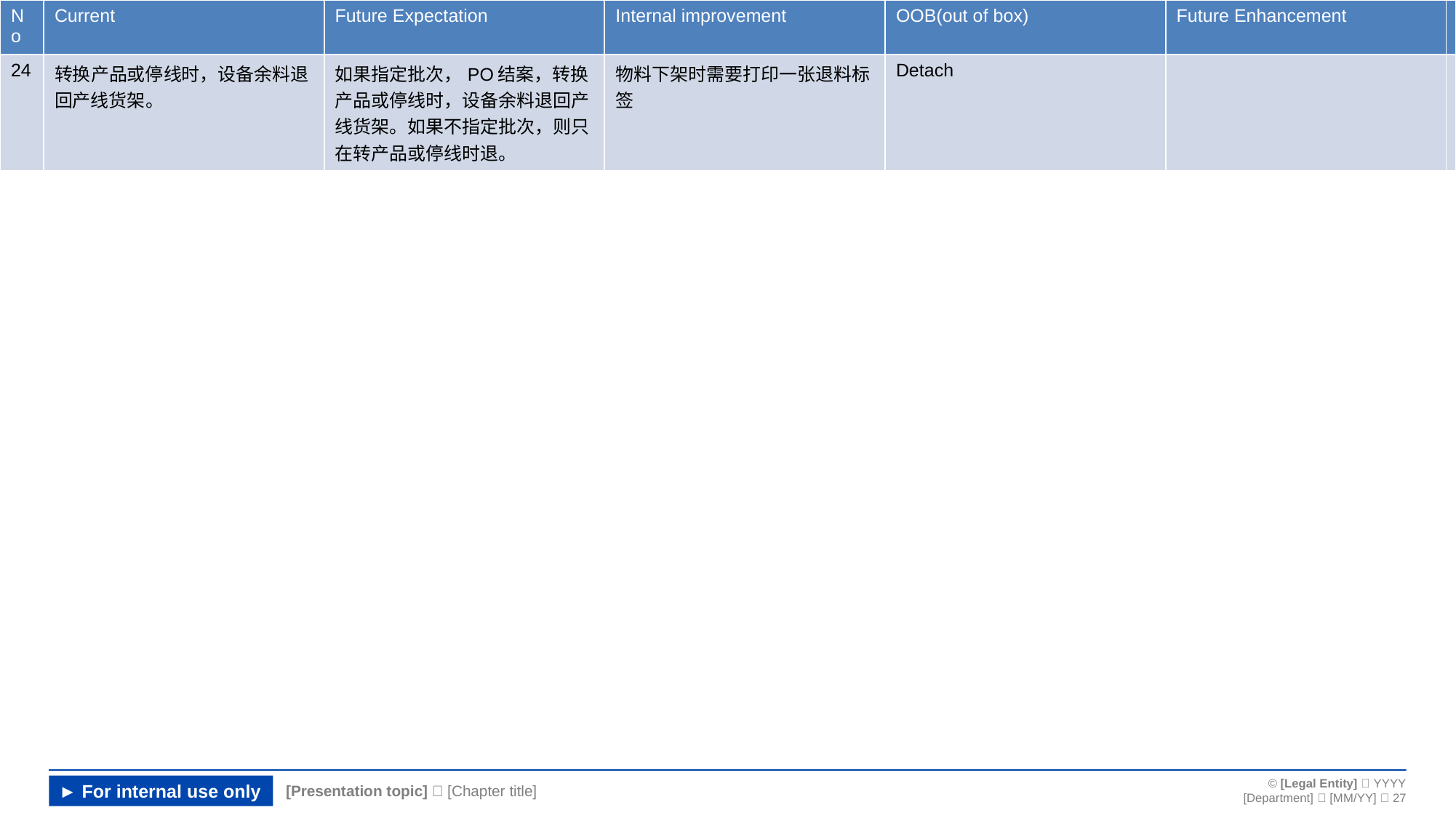

| No | Current | Future Expectation | Internal improvement | OOB(out of box) | Future Enhancement |  |
| --- | --- | --- | --- | --- | --- | --- |
| 24 | 转换产品或停线时，设备余料退回产线货架。 | 如果指定批次，PO结案，转换产品或停线时，设备余料退回产线货架。如果不指定批次，则只在转产品或停线时退。 | 物料下架时需要打印一张退料标签 | Detach |  |  |
#